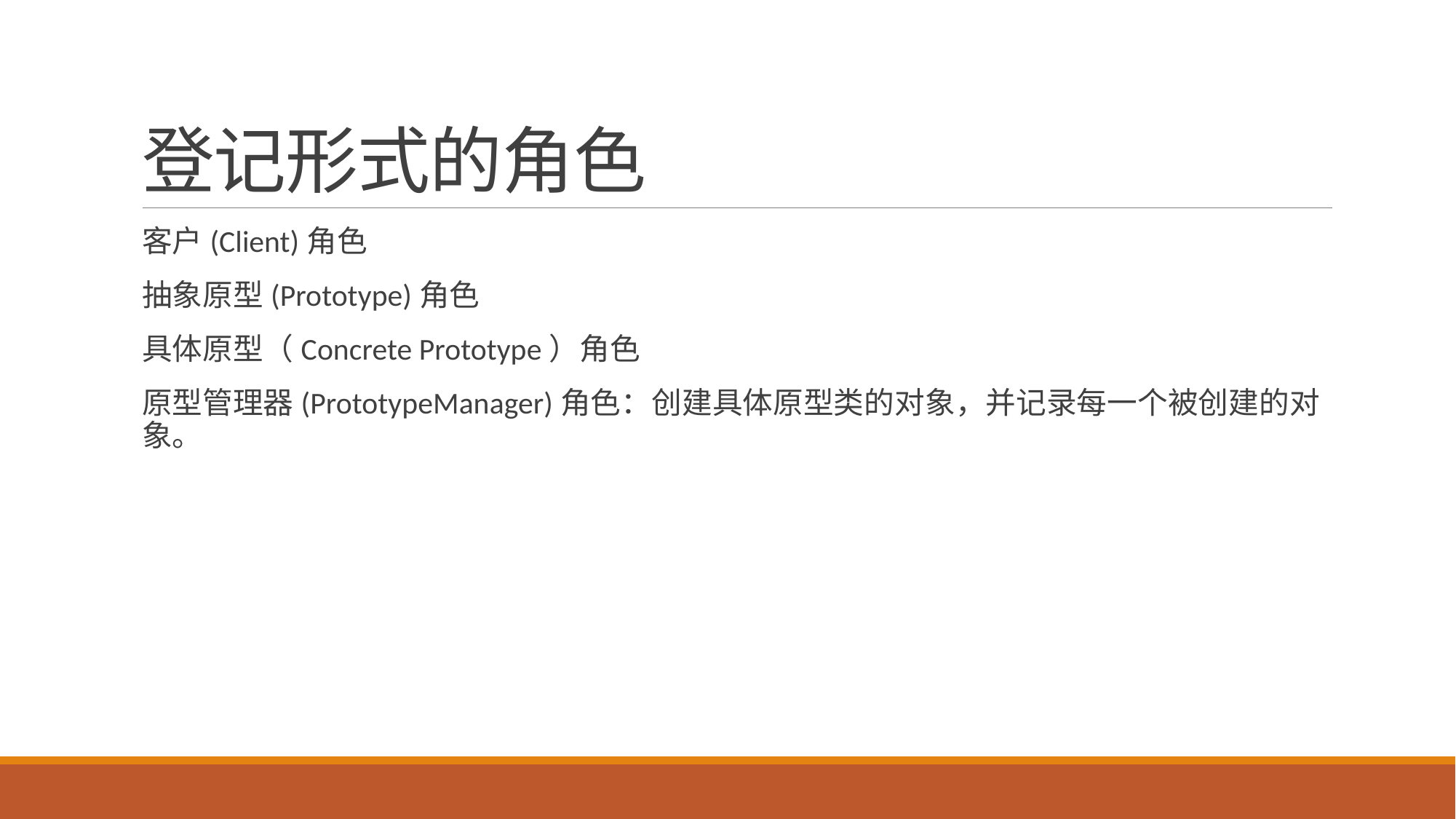

# 登记形式的角色
客户(Client)角色
抽象原型(Prototype)角色
具体原型（Concrete Prototype）角色
原型管理器(PrototypeManager)角色：创建具体原型类的对象，并记录每一个被创建的对象。